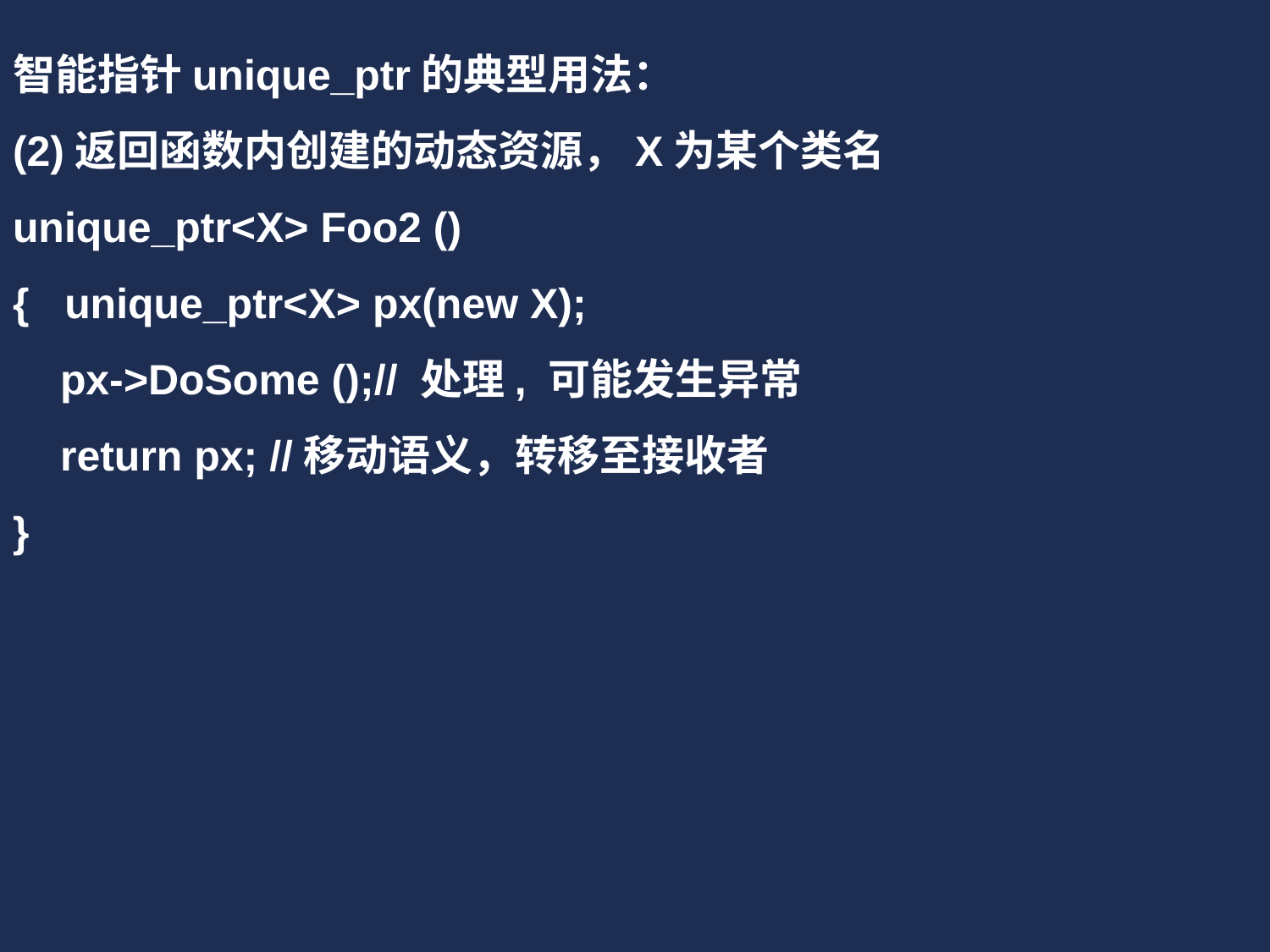

智能指针unique_ptr的典型用法：
(2)返回函数内创建的动态资源，X为某个类名
unique_ptr<X> Foo2 ()
{   unique_ptr<X> px(new X);
    px->DoSome ();// 处理, 可能发生异常
    return px; //移动语义，转移至接收者
}